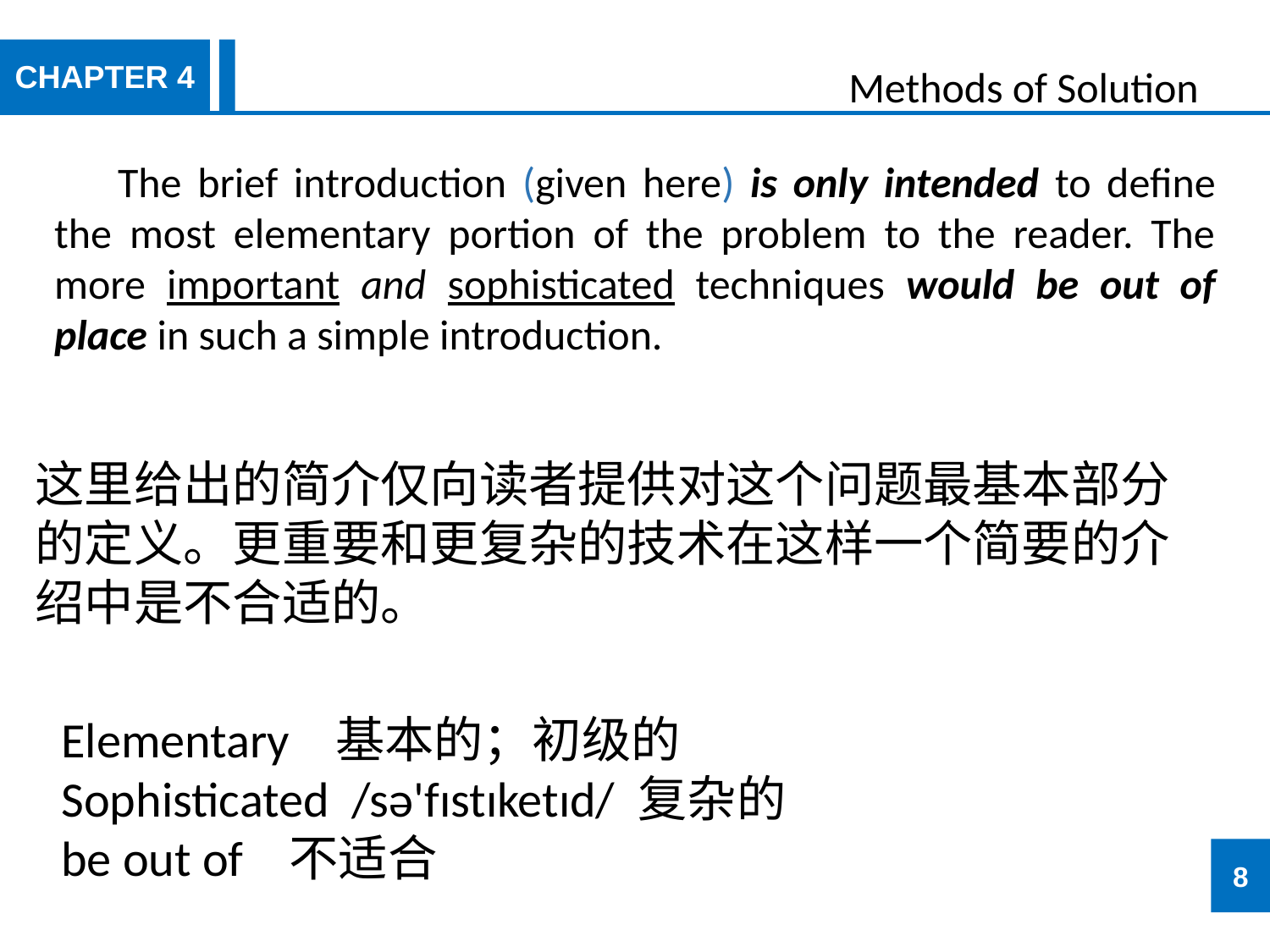

CHAPTER 4

Methods of Solution
The brief introduction (given here) is only intended to define the most elementary portion of the problem to the reader. The more important and sophisticated techniques would be out of place in such a simple introduction.
这里给出的简介仅向读者提供对这个问题最基本部分的定义。更重要和更复杂的技术在这样一个简要的介绍中是不合适的。
Elementary   基本的；初级的
Sophisticated  /sə'fɪstɪketɪd/ 复杂的
be out of   不适合
8